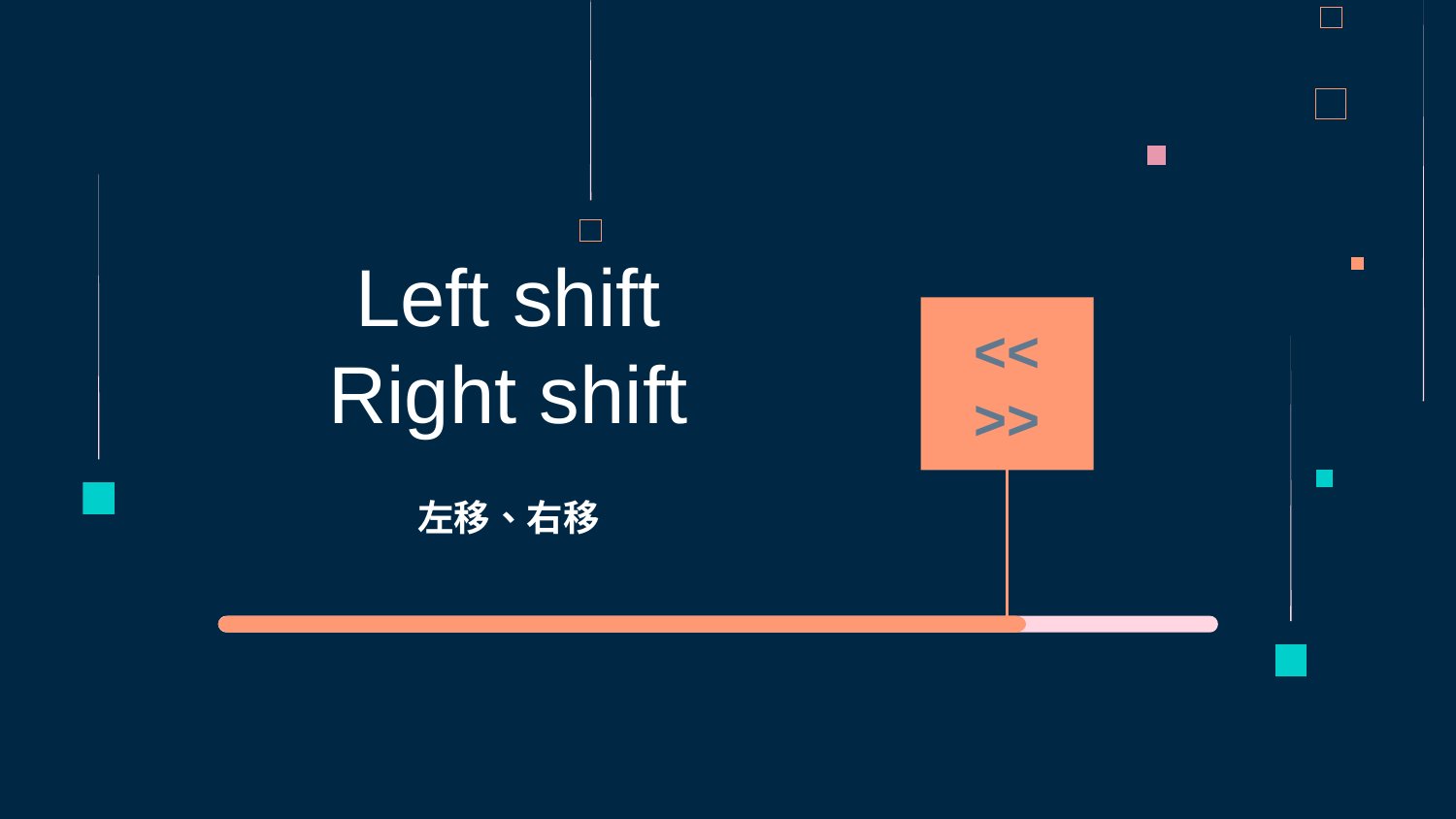

<<
>>
# Left shift Right shift
左移、右移